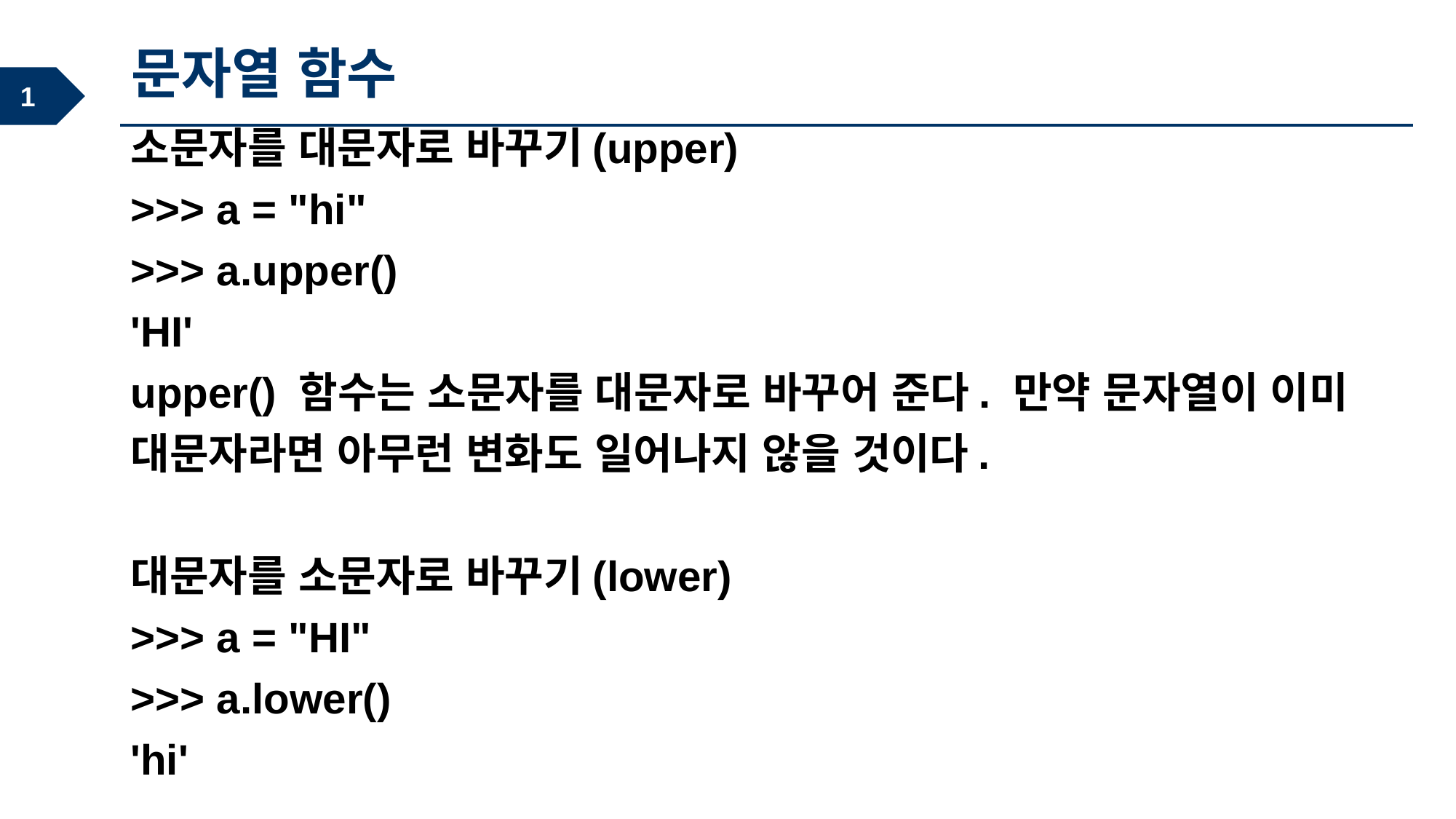

문자열 함수
소문자를 대문자로 바꾸기(upper)
>>> a = "hi"
>>> a.upper()
'HI'
upper() 함수는 소문자를 대문자로 바꾸어 준다. 만약 문자열이 이미 대문자라면 아무런 변화도 일어나지 않을 것이다.

대문자를 소문자로 바꾸기(lower)
>>> a = "HI"
>>> a.lower()
'hi'